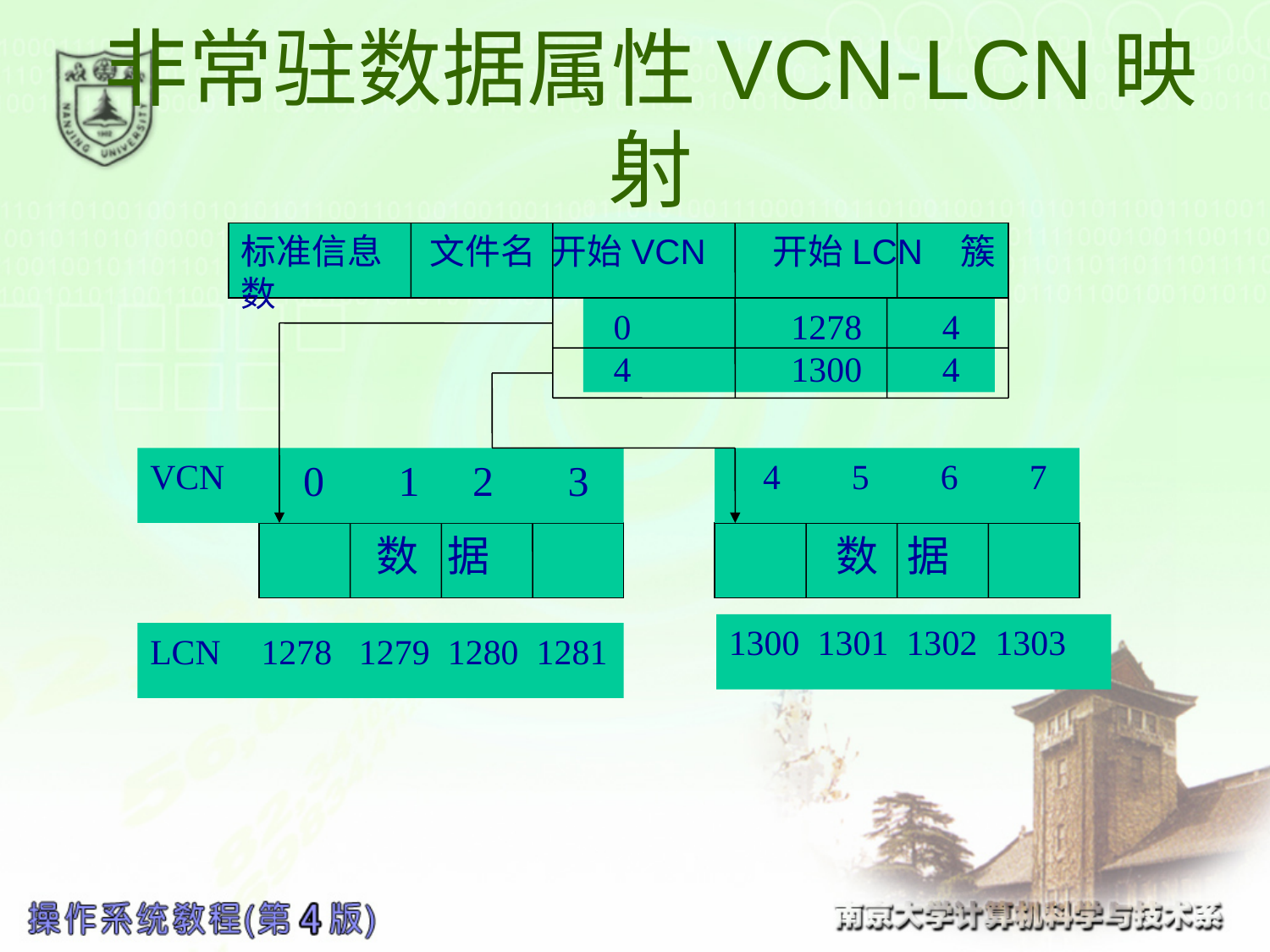

# 非常驻数据属性VCN-LCN映射
标准信息      文件名  开始VCN      开始LCN   簇数

  0                  1278         4
  4                  1300         4

VCN
   0       1     2       3
                         数   据

     1278   1279  1280  1281

    4        5        6        7

                          数   据

1300  1301  1302  1303
LCN